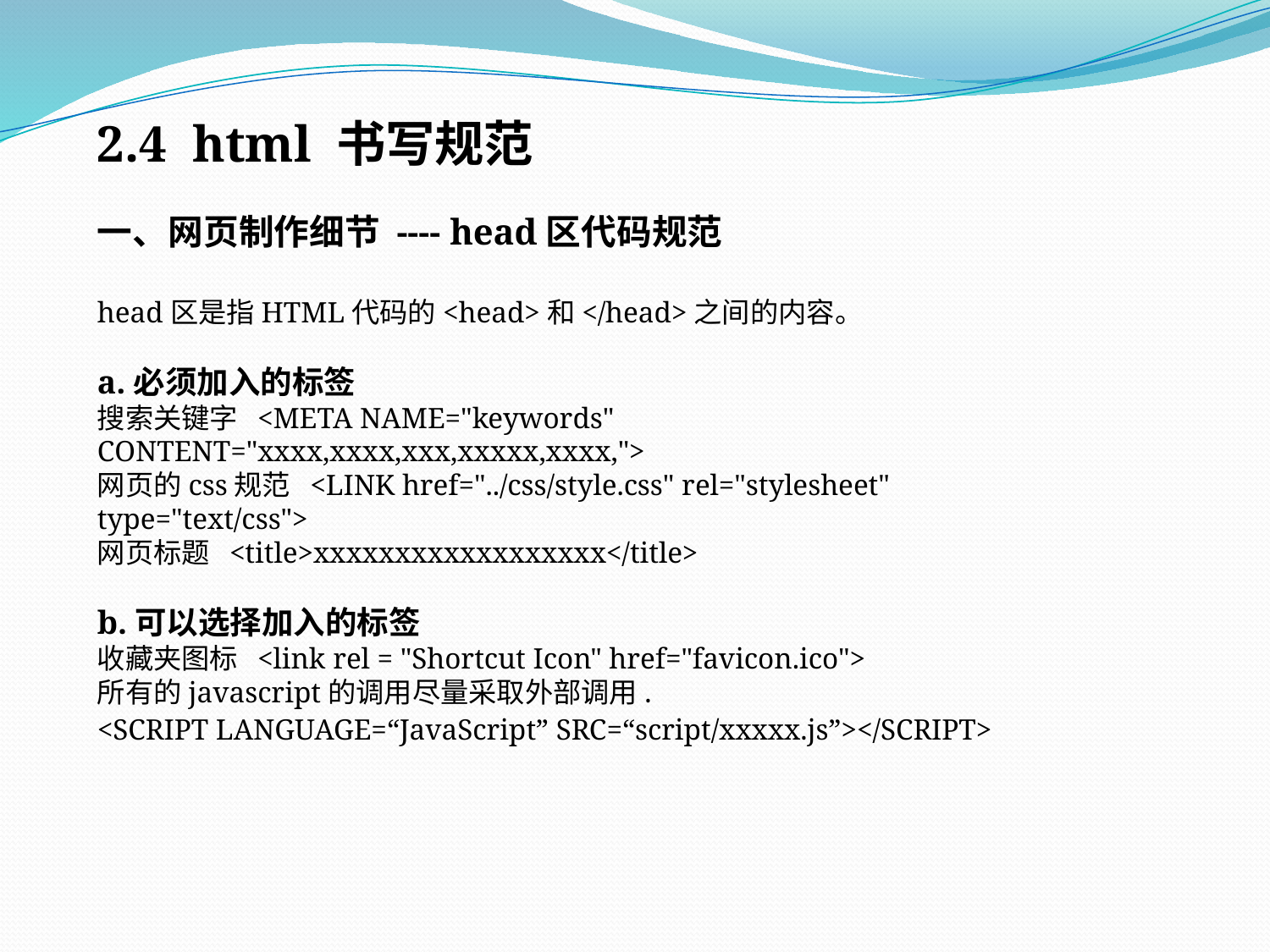

2.4  html 书写规范
一、网页制作细节 ---- head区代码规范

head区是指HTML代码的<head>和</head>之间的内容。

a.必须加入的标签
搜索关键字  <META NAME="keywords" CONTENT="xxxx,xxxx,xxx,xxxxx,xxxx,">
网页的css规范  <LINK href="../css/style.css" rel="stylesheet" type="text/css">
网页标题  <title>xxxxxxxxxxxxxxxxxx</title>

b.可以选择加入的标签
收藏夹图标  <link rel = "Shortcut Icon" href="favicon.ico">
所有的javascript的调用尽量采取外部调用.
<SCRIPT LANGUAGE=“JavaScript” SRC=“script/xxxxx.js”></SCRIPT>